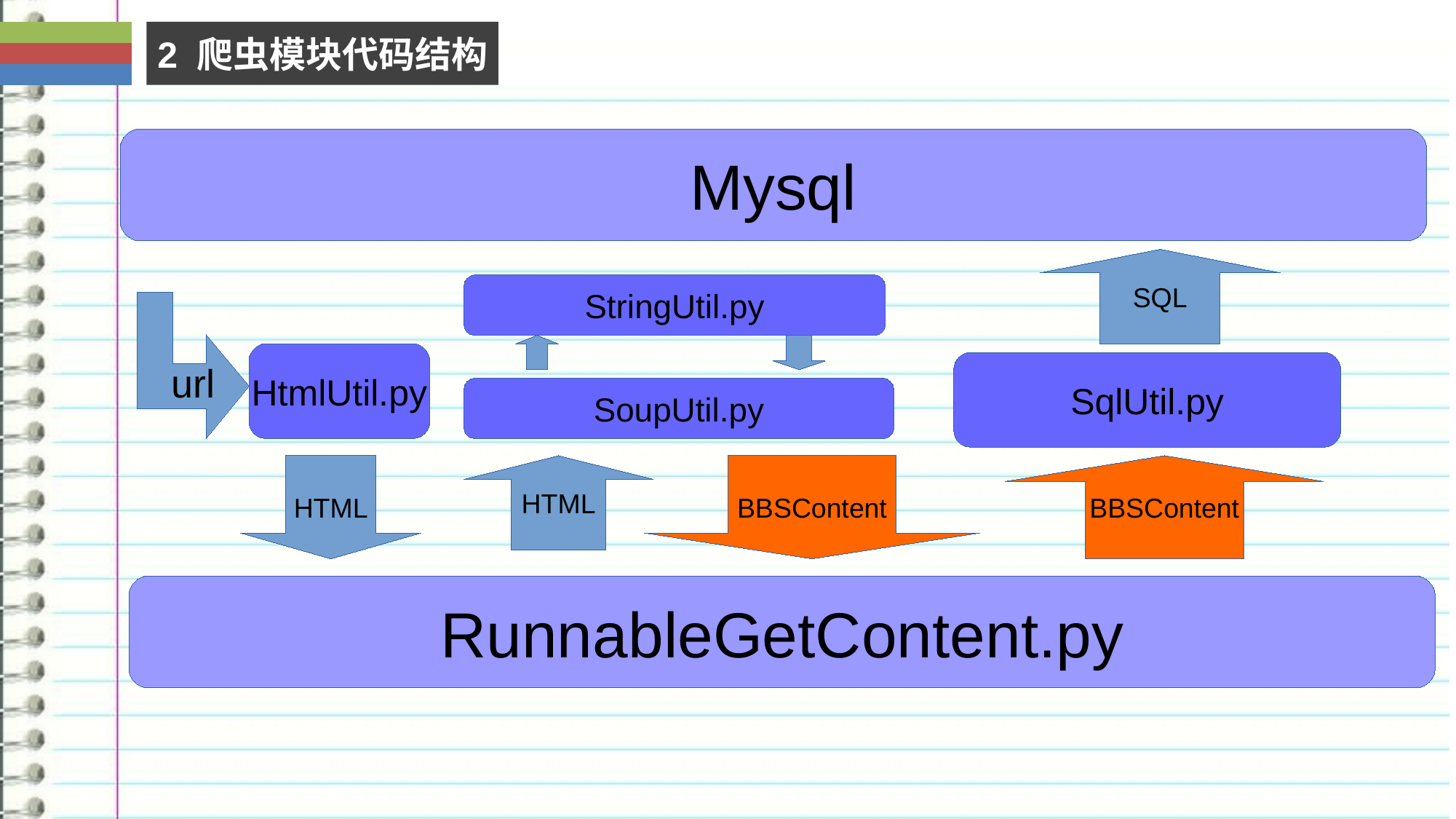

2 爬虫模块代码结构
Mysql
SQL
StringUtil.py

url

HtmlUtil.py
SqlUtil.py
SoupUtil.py
HTML
HTML
BBSContent
BBSContent
RunnableGetContent.py